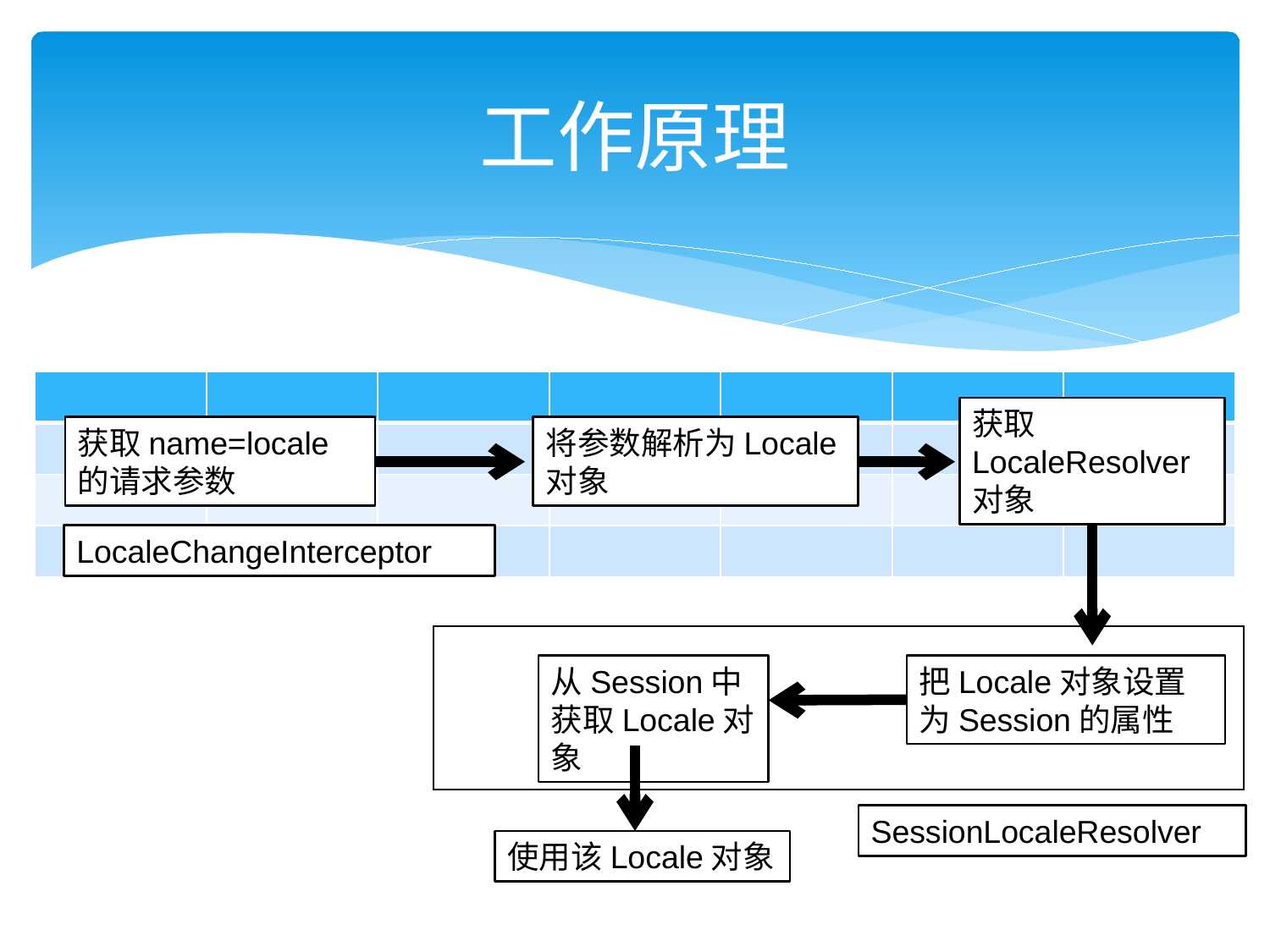

# 工作原理
|  |  |  |  |  |  |  |
| --- | --- | --- | --- | --- | --- | --- |
|  |  |  |  |  |  |  |
|  |  |  |  |  |  |  |
|  |  |  |  |  |  |  |
获取LocaleResolver对象
将参数解析为Locale对象
获取name=locale的请求参数
LocaleChangeInterceptor
|  |
| --- |
从Session中获取Locale对象
把Locale对象设置为Session的属性
SessionLocaleResolver
使用该Locale对象